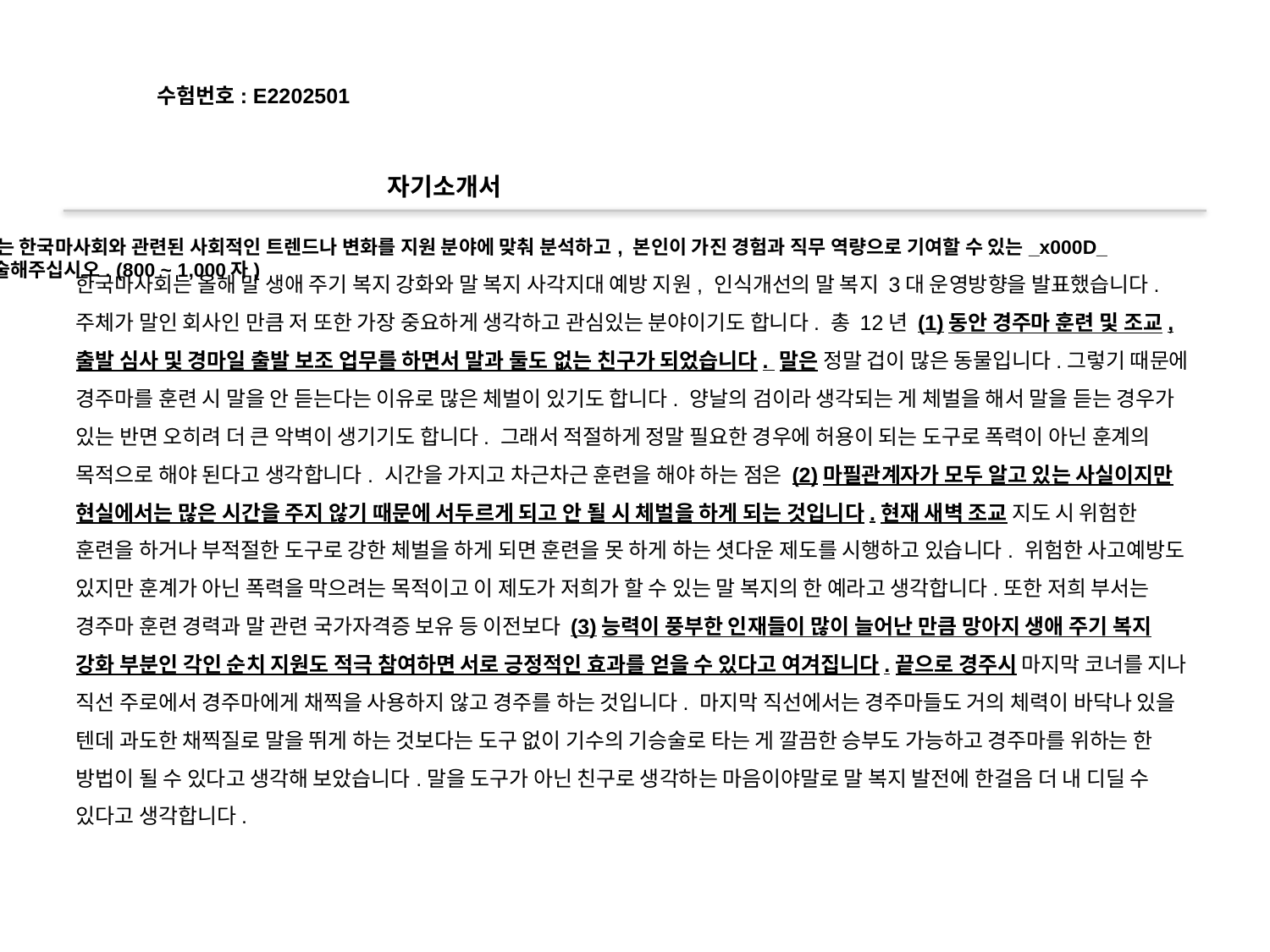

수험번호: E2202501
#

자기소개서

본인이 최근 관심을 갖고 있는 한국마사회와 관련된 사회적인 트렌드나 변화를 지원 분야에 맞춰 분석하고, 본인이 가진 경험과 직무 역량으로 기여할 수 있는_x000D_
바가 무엇인지 자세하게 기술해주십시오. (800 ~ 1,000자)

한국마사회는 올해 말 생애 주기 복지 강화와 말 복지 사각지대 예방 지원, 인식개선의 말 복지 3대 운영방향을 발표했습니다. 주체가 말인 회사인 만큼 저 또한 가장 중요하게 생각하고 관심있는 분야이기도 합니다. 총 12년 (1)동안 경주마 훈련 및 조교, 출발 심사 및 경마일 출발 보조 업무를 하면서 말과 둘도 없는 친구가 되었습니다. 말은 정말 겁이 많은 동물입니다.그렇기 때문에 경주마를 훈련 시 말을 안 듣는다는 이유로 많은 체벌이 있기도 합니다. 양날의 검이라 생각되는 게 체벌을 해서 말을 듣는 경우가 있는 반면 오히려 더 큰 악벽이 생기기도 합니다. 그래서 적절하게 정말 필요한 경우에 허용이 되는 도구로 폭력이 아닌 훈계의 목적으로 해야 된다고 생각합니다. 시간을 가지고 차근차근 훈련을 해야 하는 점은 (2)마필관계자가 모두 알고 있는 사실이지만 현실에서는 많은 시간을 주지 않기 때문에 서두르게 되고 안 될 시 체벌을 하게 되는 것입니다.현재 새벽 조교 지도 시 위험한 훈련을 하거나 부적절한 도구로 강한 체벌을 하게 되면 훈련을 못 하게 하는 셧다운 제도를 시행하고 있습니다. 위험한 사고예방도 있지만 훈계가 아닌 폭력을 막으려는 목적이고 이 제도가 저희가 할 수 있는 말 복지의 한 예라고 생각합니다.또한 저희 부서는 경주마 훈련 경력과 말 관련 국가자격증 보유 등 이전보다 (3)능력이 풍부한 인재들이 많이 늘어난 만큼 망아지 생애 주기 복지 강화 부분인 각인 순치 지원도 적극 참여하면 서로 긍정적인 효과를 얻을 수 있다고 여겨집니다.끝으로 경주시 마지막 코너를 지나 직선 주로에서 경주마에게 채찍을 사용하지 않고 경주를 하는 것입니다. 마지막 직선에서는 경주마들도 거의 체력이 바닥나 있을 텐데 과도한 채찍질로 말을 뛰게 하는 것보다는 도구 없이 기수의 기승술로 타는 게 깔끔한 승부도 가능하고 경주마를 위하는 한 방법이 될 수 있다고 생각해 보았습니다.말을 도구가 아닌 친구로 생각하는 마음이야말로 말 복지 발전에 한걸음 더 내 디딜 수 있다고 생각합니다.

자기소개서 기반 면접 질문 제안

(1) 말과의 관계가 업무 수행에 어떻게 긍정적인 영향을 미쳤는지 구체적으로 설명할 수 있나요?
(2) 경주마 훈련 시 셧다운 제도가 도입되며 어떤 실질적인 변화가 있었나요?
(3) 채찍 사용 없이 기승술로 경주를 진행하는 방법의 장점과 단점은 무엇인가요?